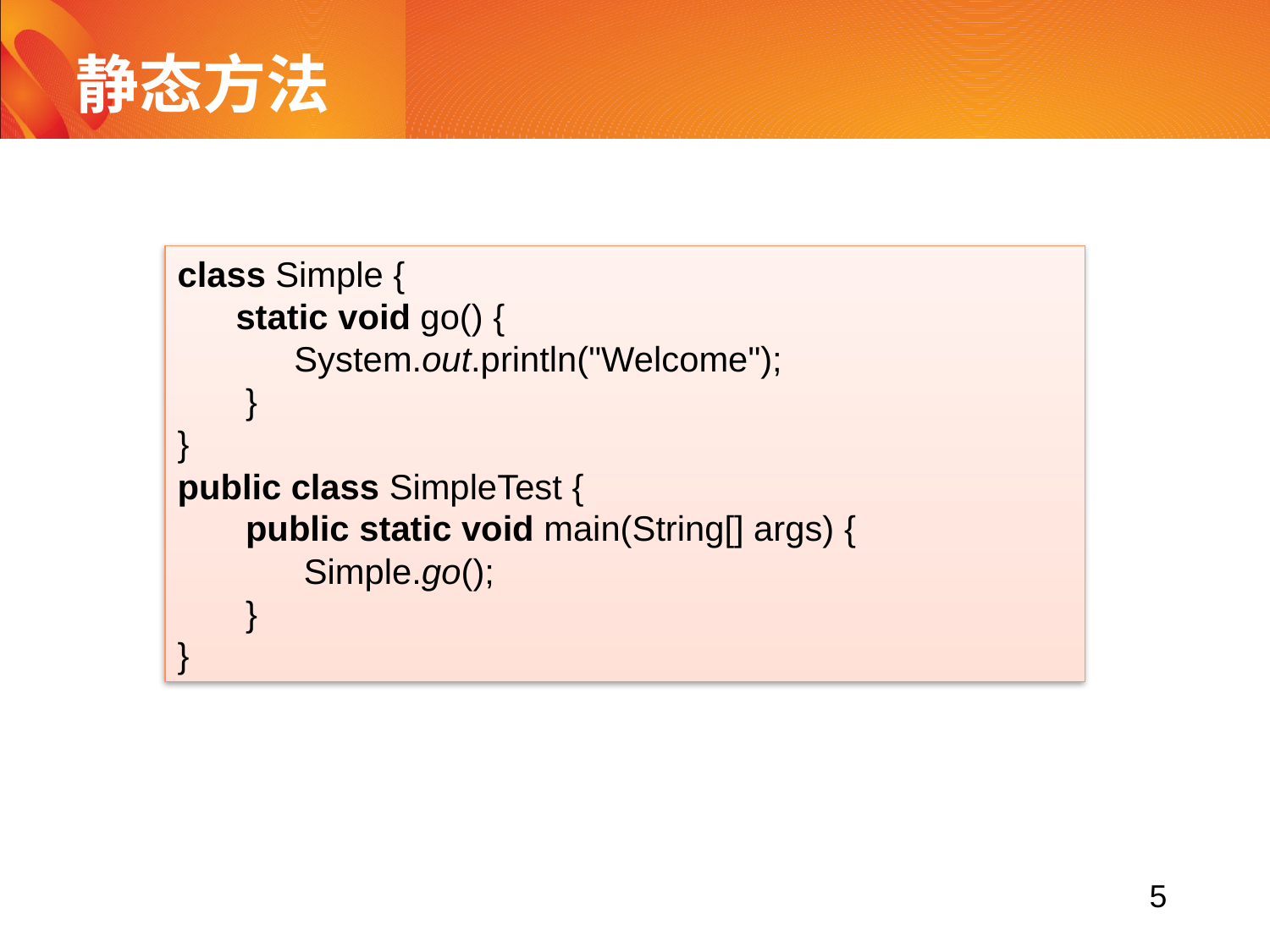

# 静态方法

class Simple {
      static void go() {
            System.out.println("Welcome");
       }
}
public class SimpleTest {
       public static void main(String[] args) {
             Simple.go();
       }
}